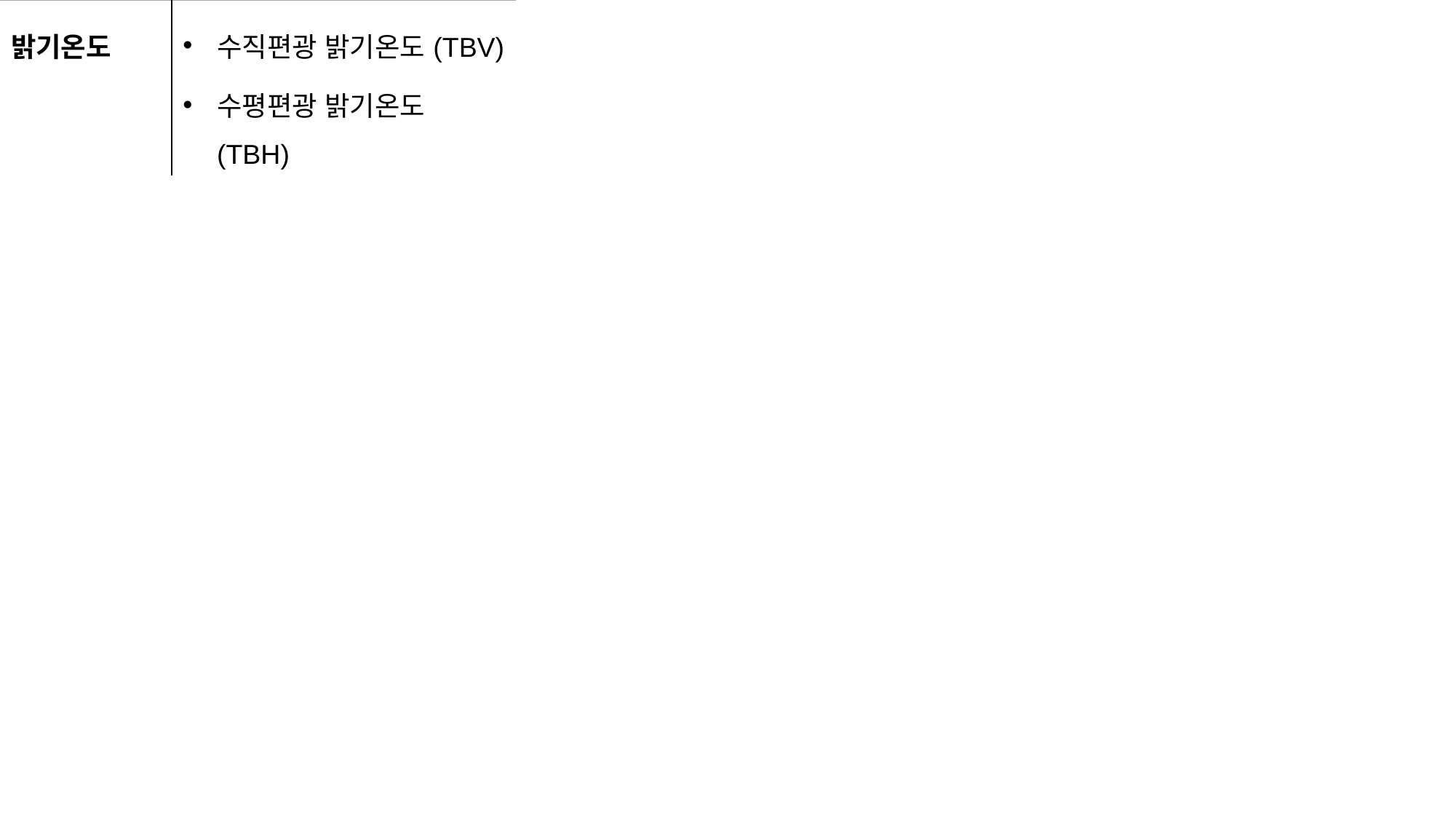

| 밝기온도 | 수직편광 밝기온도(TBV) 수평편광 밝기온도(TBH) |
| --- | --- |